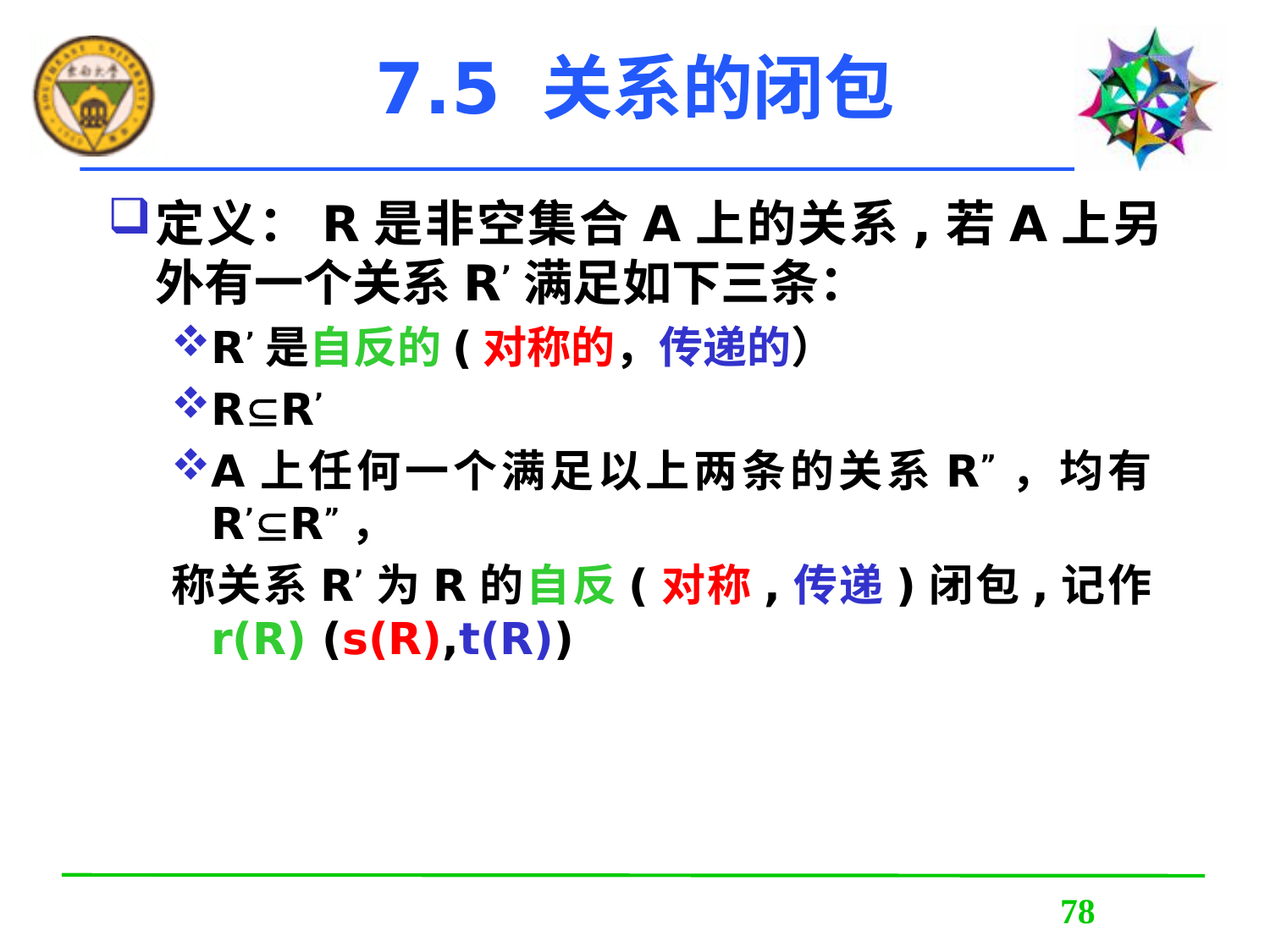

# 7.5 关系的闭包
定义：R是非空集合A上的关系,若A上另外有一个关系R’满足如下三条：
R’是自反的(对称的，传递的）
R⊆R’
A上任何一个满足以上两条的关系R”，均有R’⊆R”，
称关系R’为R的自反(对称,传递)闭包,记作r(R) (s(R),t(R))